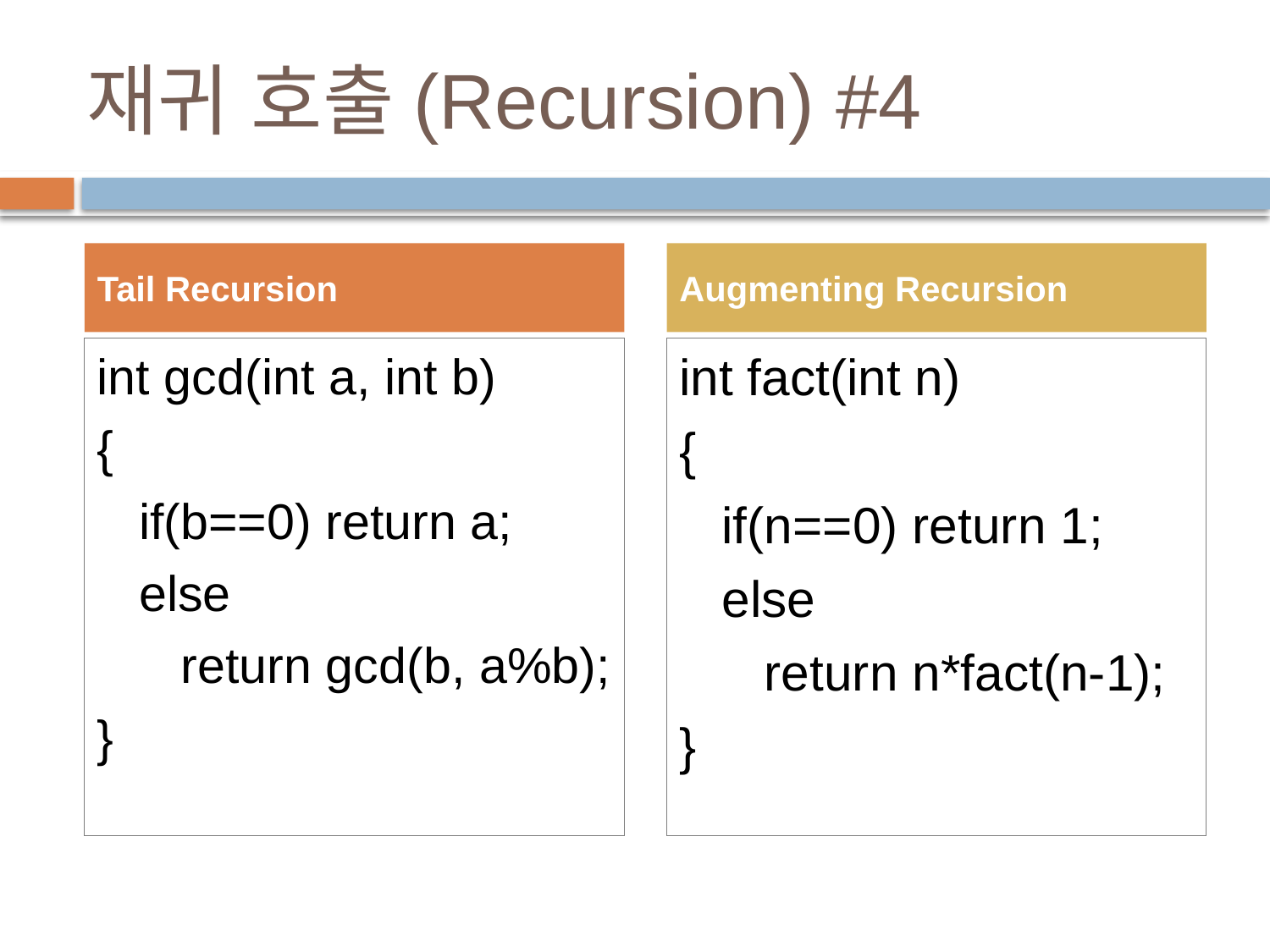

# 재귀 호출(Recursion) #4
Tail Recursion
Augmenting Recursion
int gcd(int a, int b)
{
   if(b==0) return a;
   else
      return gcd(b, a%b);
}
int fact(int n)
{
   if(n==0) return 1;
   else
      return n*fact(n-1);
}